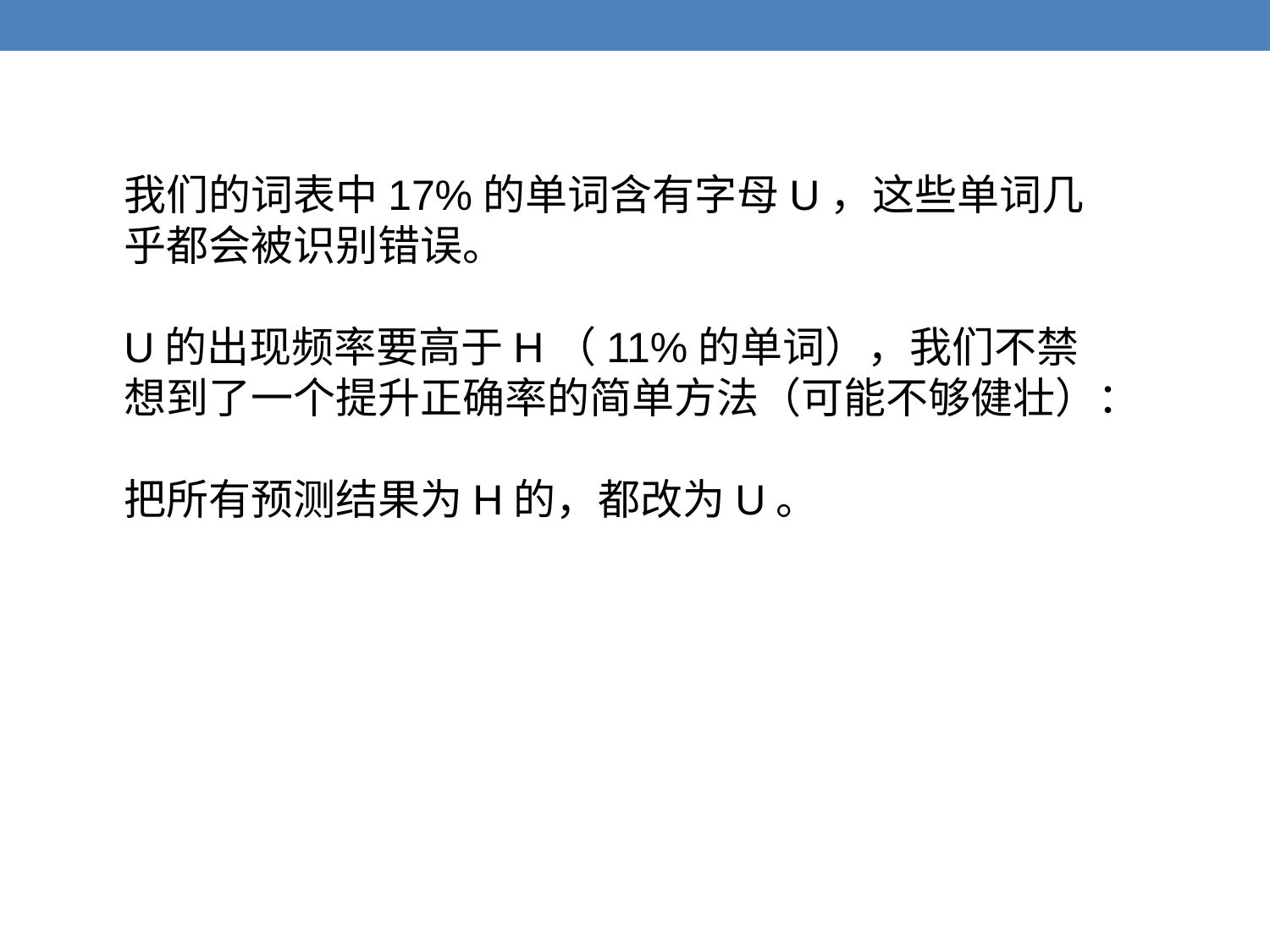

我们的词表中17%的单词含有字母U，这些单词几乎都会被识别错误。

U的出现频率要高于H（11%的单词），我们不禁想到了一个提升正确率的简单方法（可能不够健壮）：

把所有预测结果为H的，都改为U。